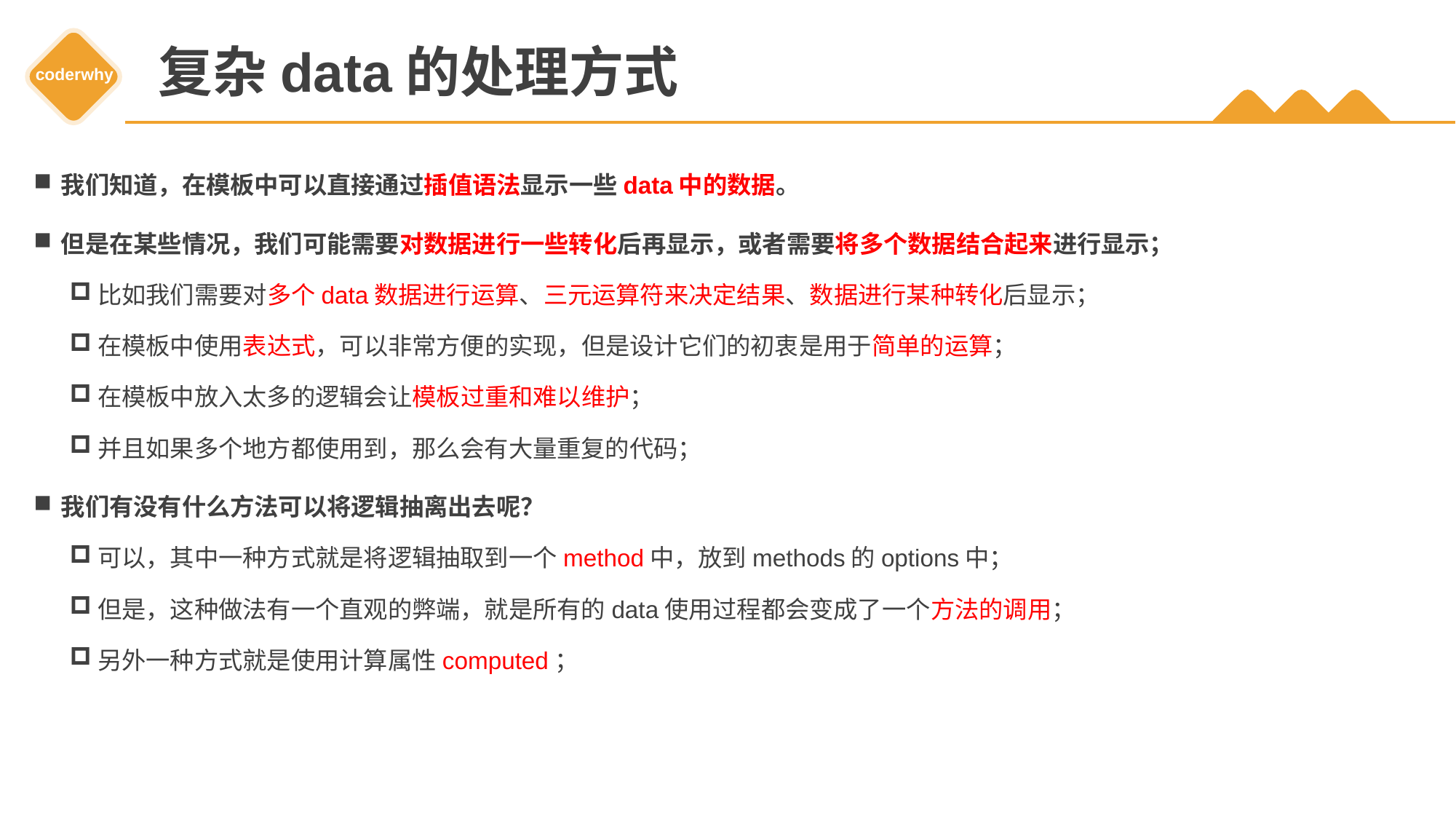

# 复杂data的处理方式
我们知道，在模板中可以直接通过插值语法显示一些data中的数据。
但是在某些情况，我们可能需要对数据进行一些转化后再显示，或者需要将多个数据结合起来进行显示；
比如我们需要对多个data数据进行运算、三元运算符来决定结果、数据进行某种转化后显示；
在模板中使用表达式，可以非常方便的实现，但是设计它们的初衷是用于简单的运算；
在模板中放入太多的逻辑会让模板过重和难以维护；
并且如果多个地方都使用到，那么会有大量重复的代码；
我们有没有什么方法可以将逻辑抽离出去呢？
可以，其中一种方式就是将逻辑抽取到一个method中，放到methods的options中；
但是，这种做法有一个直观的弊端，就是所有的data使用过程都会变成了一个方法的调用；
另外一种方式就是使用计算属性computed；